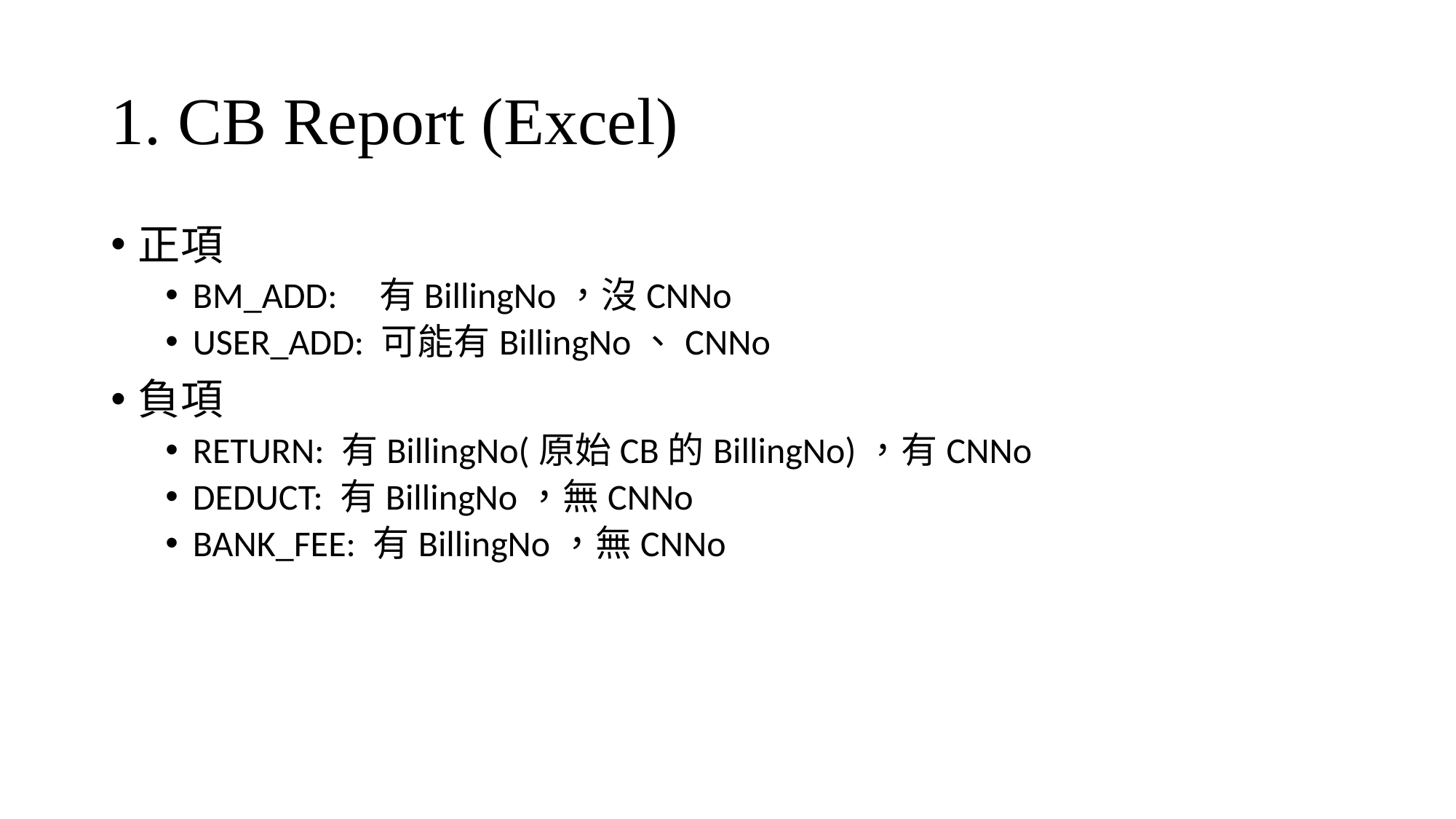

# 1. CB Report (Excel)
正項
BM_ADD:    有BillingNo，沒CNNo
USER_ADD: 可能有BillingNo、CNNo
負項
RETURN: 有BillingNo(原始CB的BillingNo)，有CNNo
DEDUCT: 有BillingNo，無CNNo
BANK_FEE: 有BillingNo，無CNNo